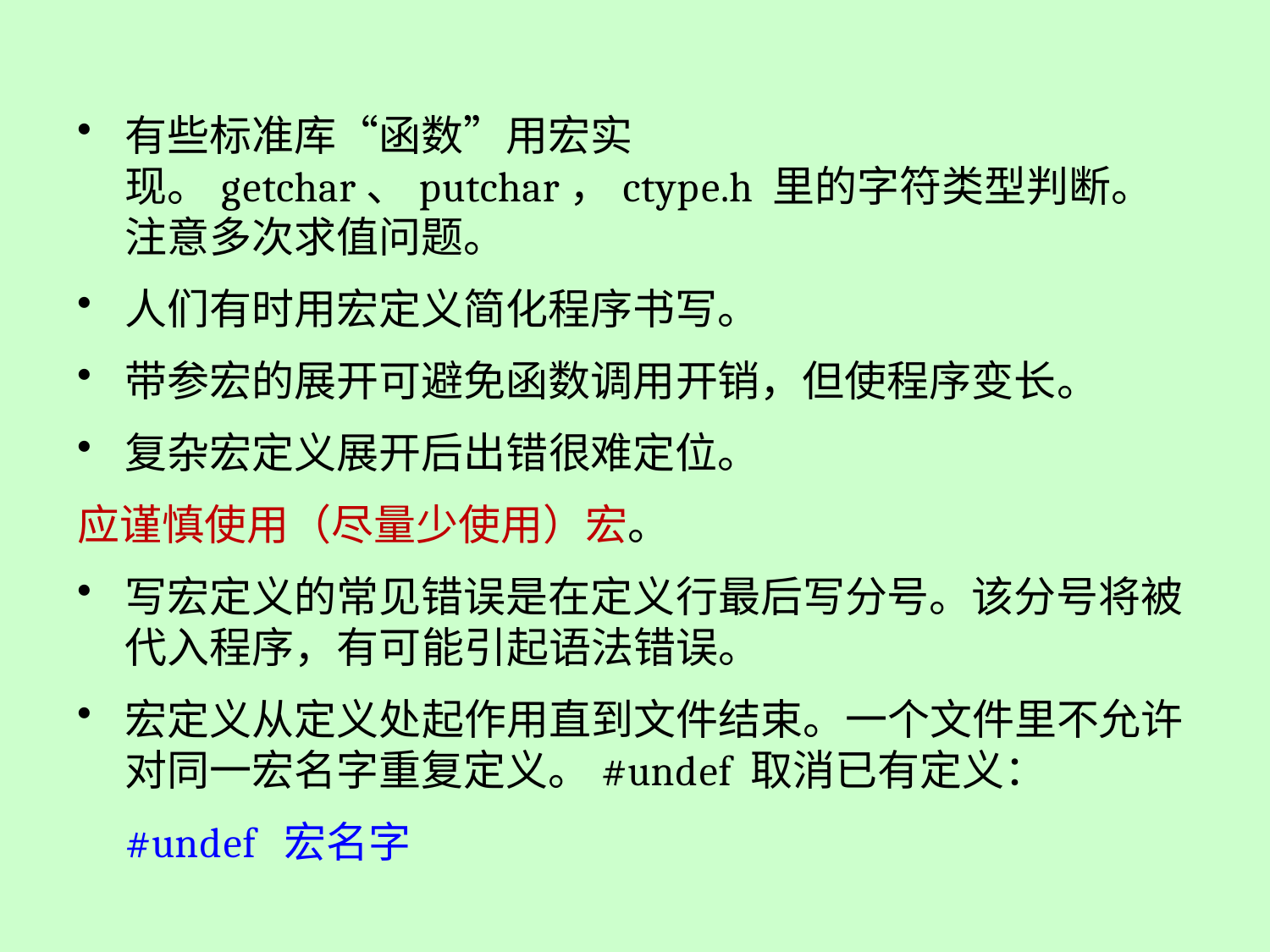

有些标准库“函数”用宏实现。getchar、putchar，ctype.h 里的字符类型判断。注意多次求值问题。
人们有时用宏定义简化程序书写。
带参宏的展开可避免函数调用开销，但使程序变长。
复杂宏定义展开后出错很难定位。
应谨慎使用（尽量少使用）宏。
写宏定义的常见错误是在定义行最后写分号。该分号将被代入程序，有可能引起语法错误。
宏定义从定义处起作用直到文件结束。一个文件里不允许对同一宏名字重复定义。#undef 取消已有定义：
	#undef  宏名字

68